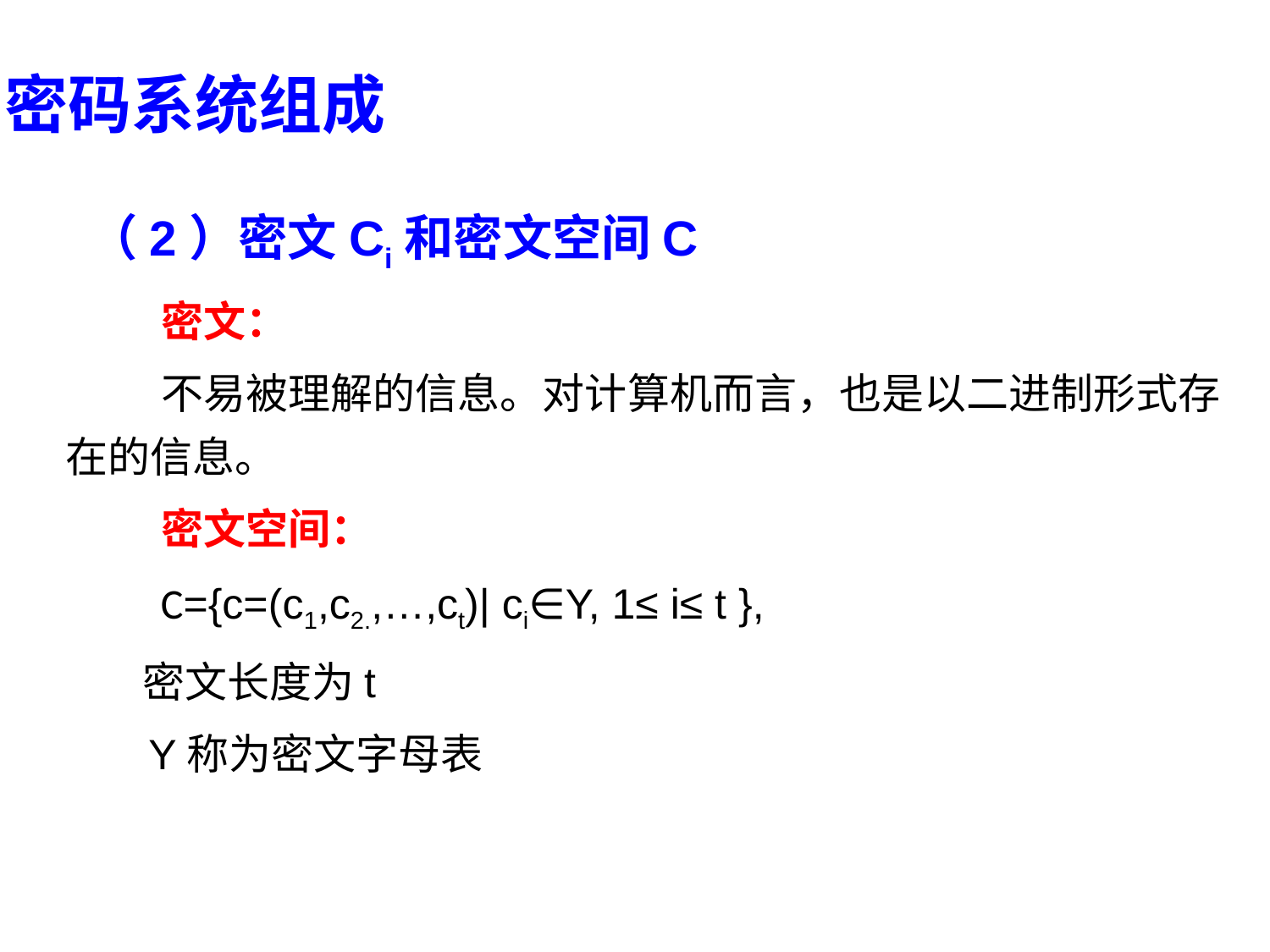

密码系统组成
 （2）密文Ci和密文空间C
         密文：
         不易被理解的信息。对计算机而言，也是以二进制形式存在的信息。
         密文空间：
          C={c=(c1,c2.,…,ct)| ci∈Y, 1≤ i≤ t },
       密文长度为t
       Y称为密文字母表